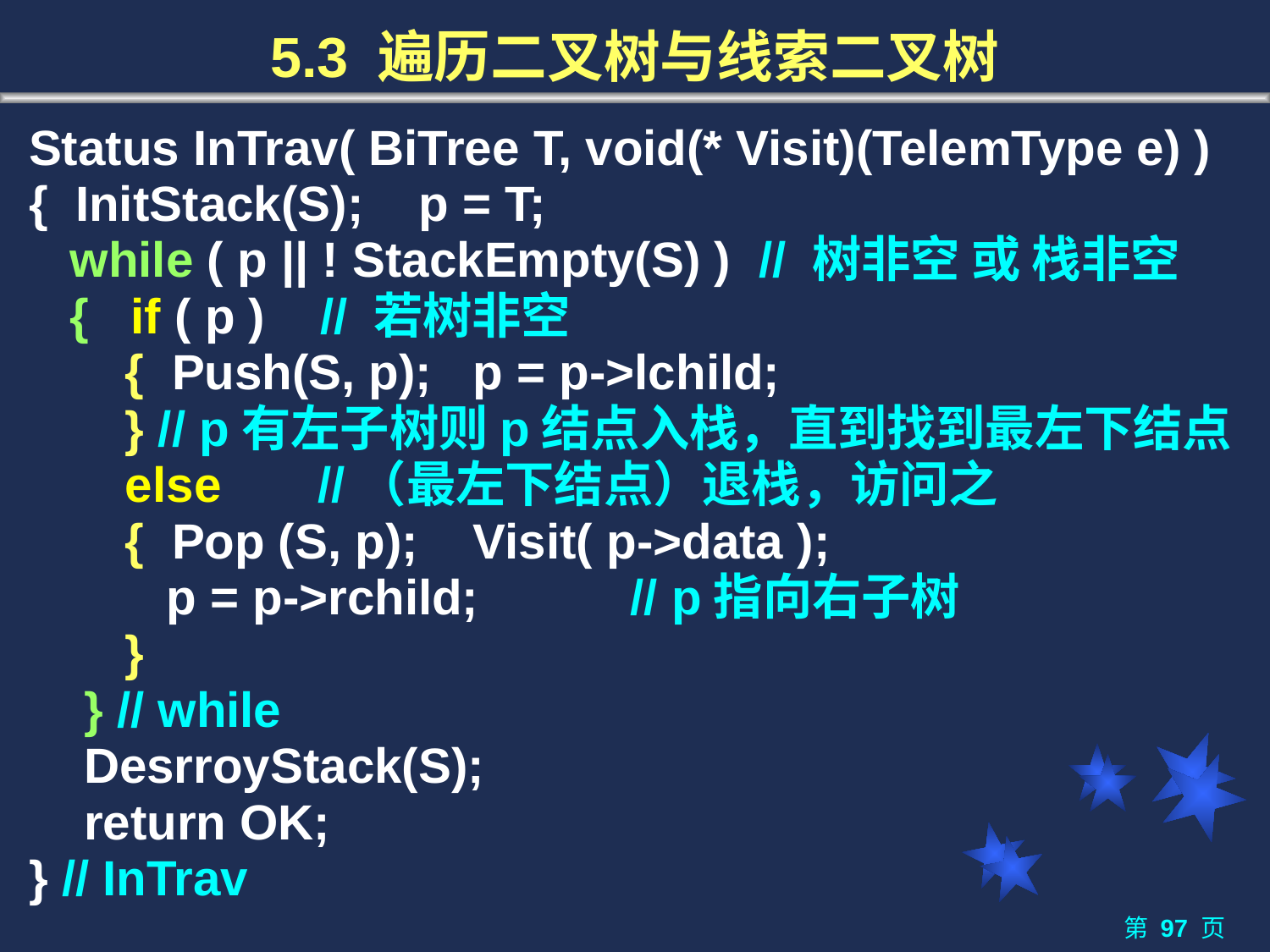

# 5.3 遍历二叉树与线索二叉树
Status InTrav( BiTree T, void(* Visit)(TelemType e) )
{  InitStack(S);    p = T;
   while ( p || ! StackEmpty(S) )  // 树非空 或 栈非空
   {   if ( p )    // 若树非空
       {  Push(S, p);   p = p->lchild;
       } // p有左子树则p结点入栈，直到找到最左下结点
       else       //（最左下结点）退栈，访问之
       {  Pop (S, p);    Visit( p->data );
          p = p->rchild;           // p指向右子树
       }
    } // while
    DesrroyStack(S);
    return OK;
} // InTrav
第 97 页